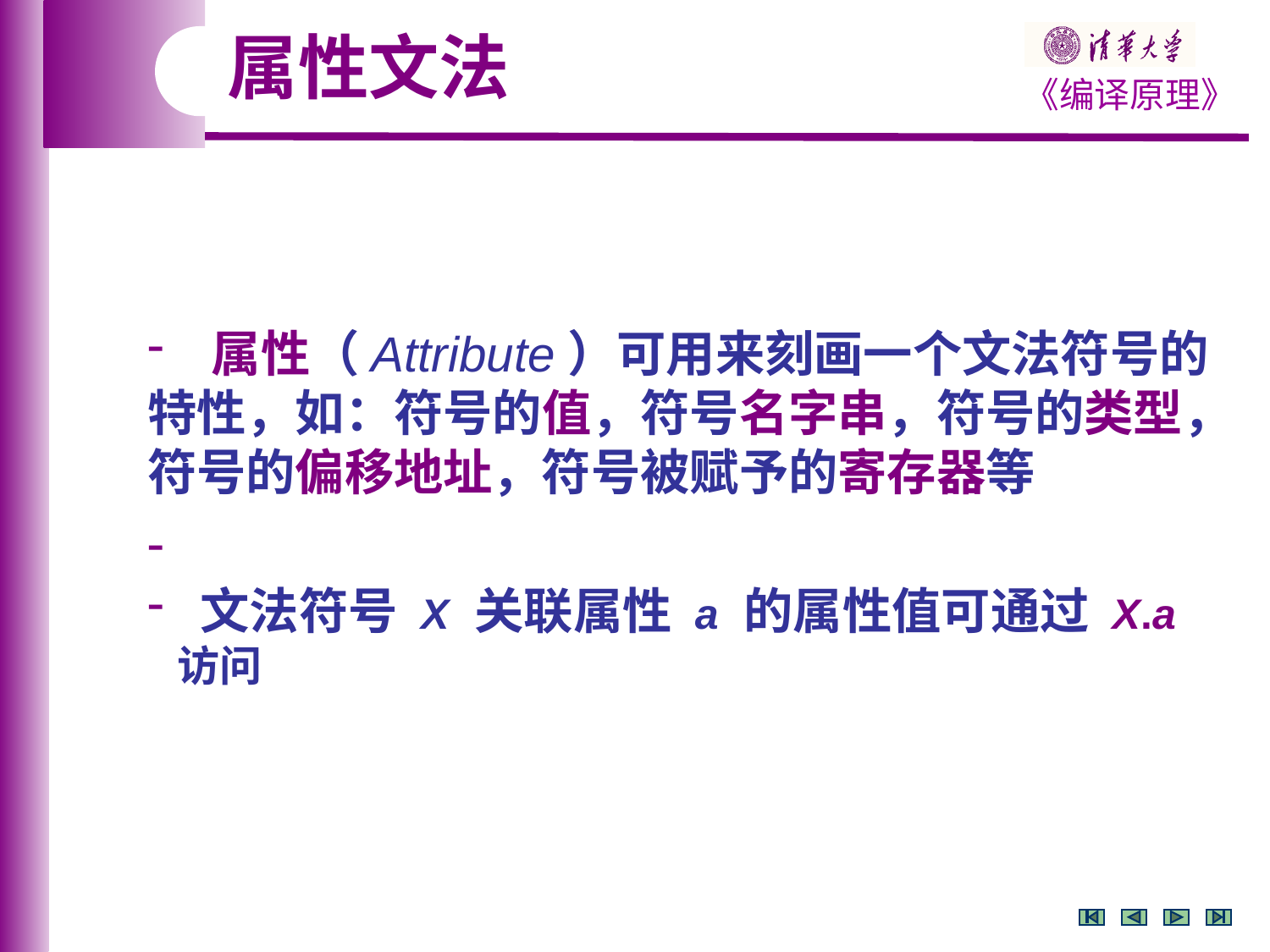

属性文法
  属性（Attribute）可用来刻画一个文法符号的
特性，如：符号的值，符号名字串，符号的类型，符号的偏移地址，符号被赋予的寄存器等

 文法符号 X 关联属性 a 的属性值可通过 X.a 访问